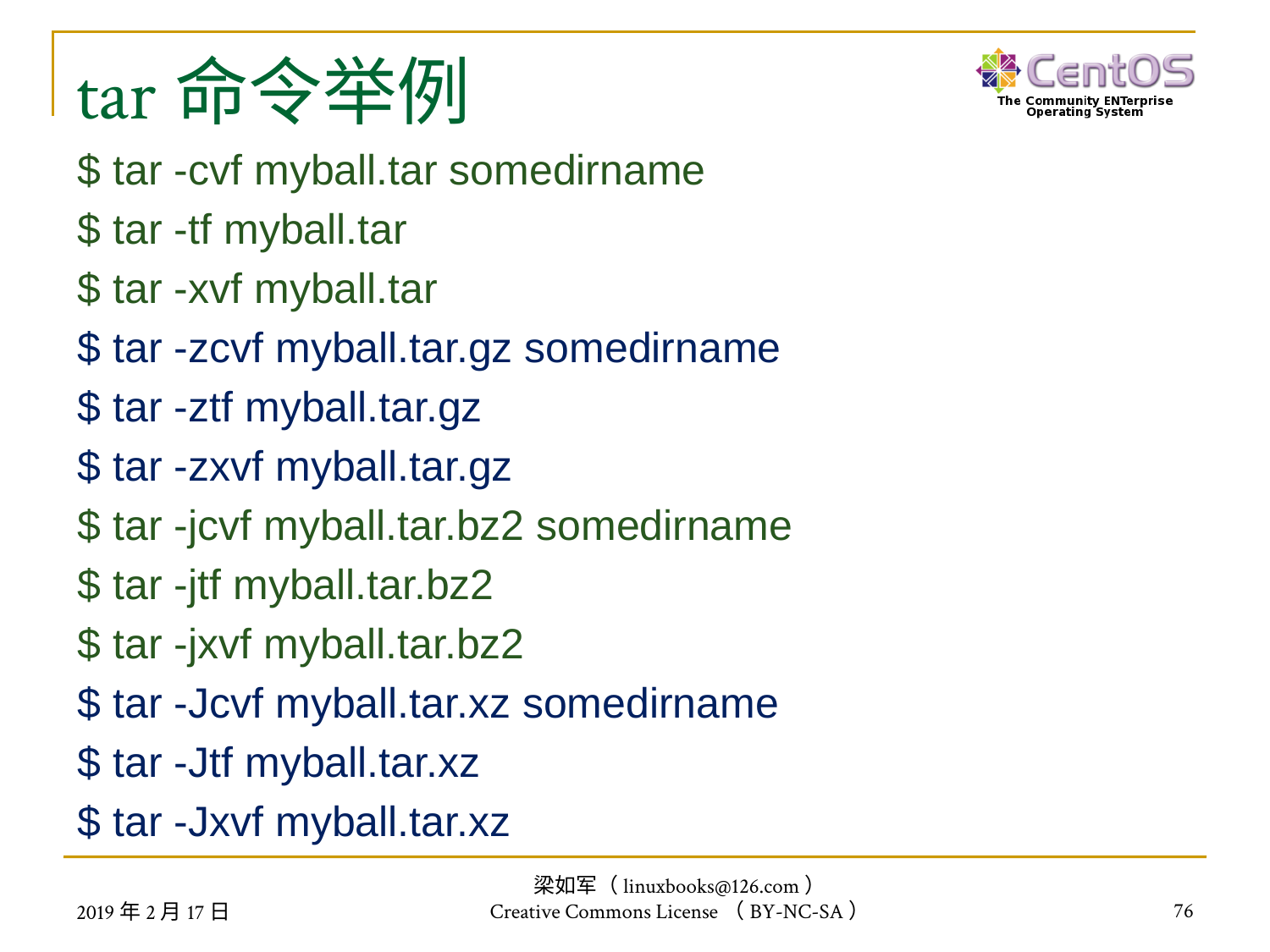

# tar命令举例
$ tar -cvf myball.tar somedirname
$ tar -tf myball.tar
$ tar -xvf myball.tar
$ tar -zcvf myball.tar.gz somedirname
$ tar -ztf myball.tar.gz
$ tar -zxvf myball.tar.gz
$ tar -jcvf myball.tar.bz2 somedirname
$ tar -jtf myball.tar.bz2
$ tar -jxvf myball.tar.bz2
$ tar -Jcvf myball.tar.xz somedirname
$ tar -Jtf myball.tar.xz
$ tar -Jxvf myball.tar.xz

梁如军（linuxbooks@126.com）
Creative Commons License（BY-NC-SA）
2019年2月17日
76